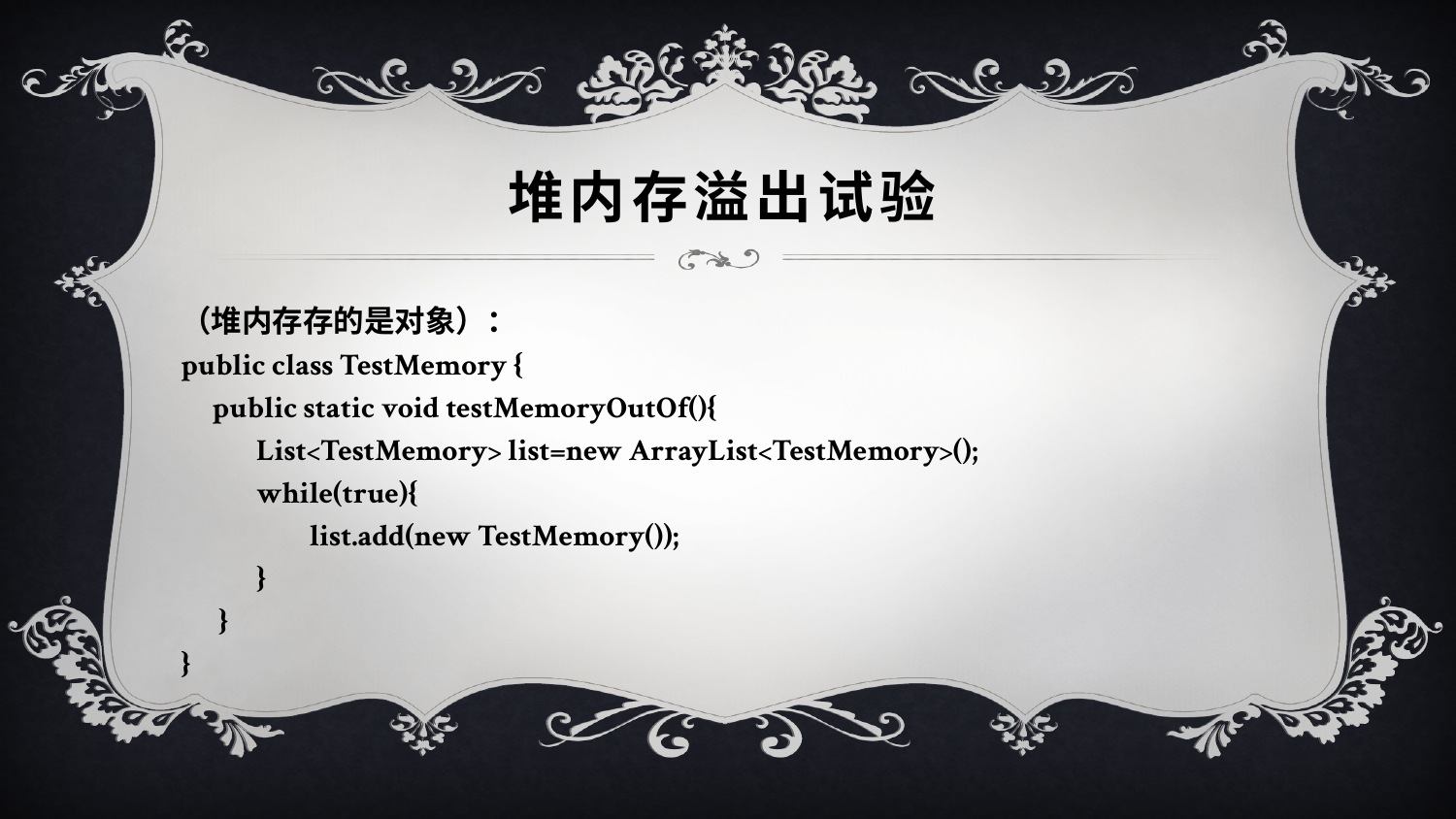

# 堆内存溢出试验
（堆内存存的是对象）：
public class TestMemory {
     public static void testMemoryOutOf(){
            List<TestMemory> list=new ArrayList<TestMemory>();
            while(true){
           	 list.add(new TestMemory());
            }
      }
}